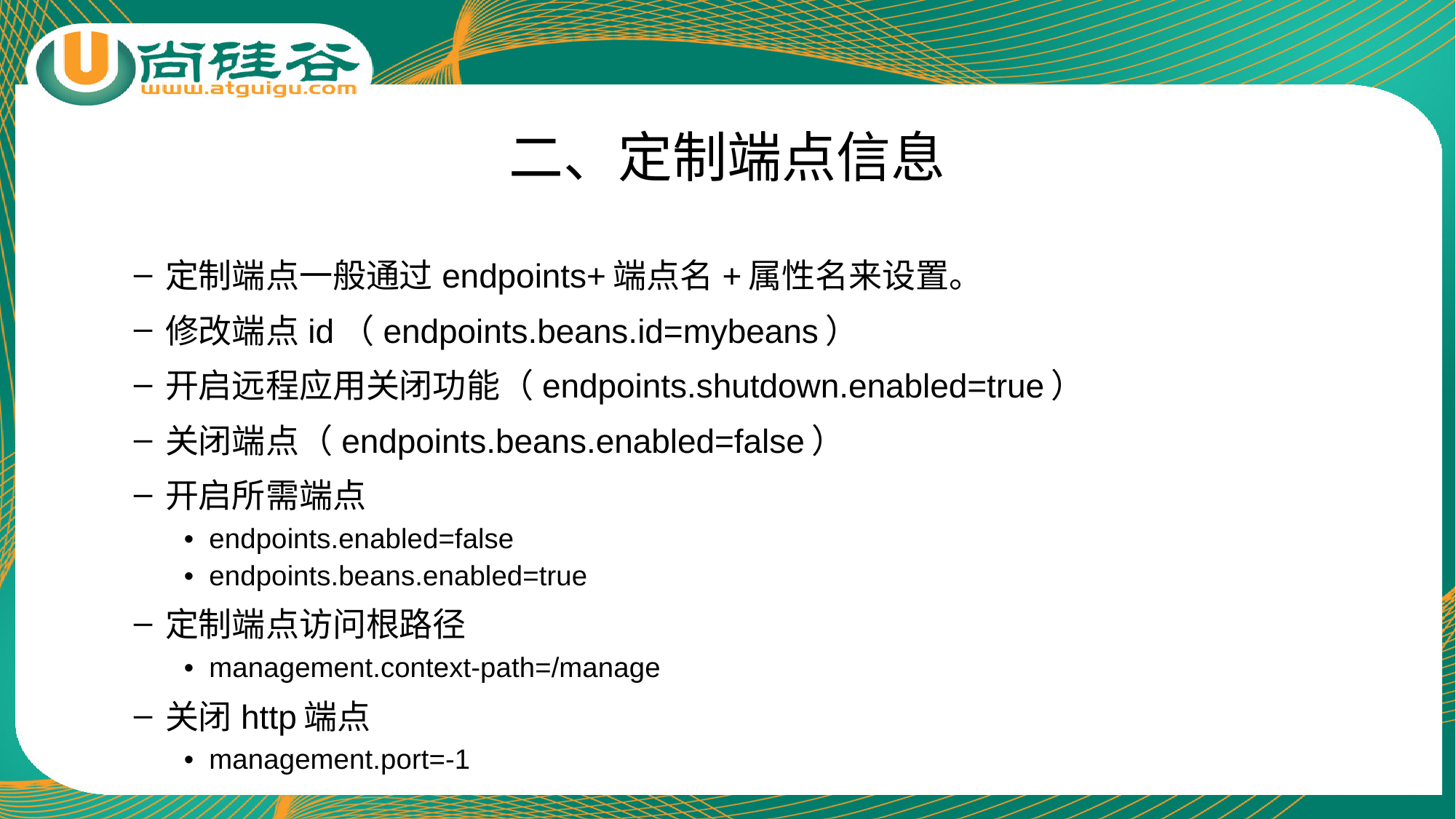

# 二、定制端点信息
定制端点一般通过endpoints+端点名+属性名来设置。
修改端点id（endpoints.beans.id=mybeans）
开启远程应用关闭功能（endpoints.shutdown.enabled=true）
关闭端点（endpoints.beans.enabled=false）
开启所需端点
endpoints.enabled=false
endpoints.beans.enabled=true
定制端点访问根路径
management.context-path=/manage
关闭http端点
management.port=-1